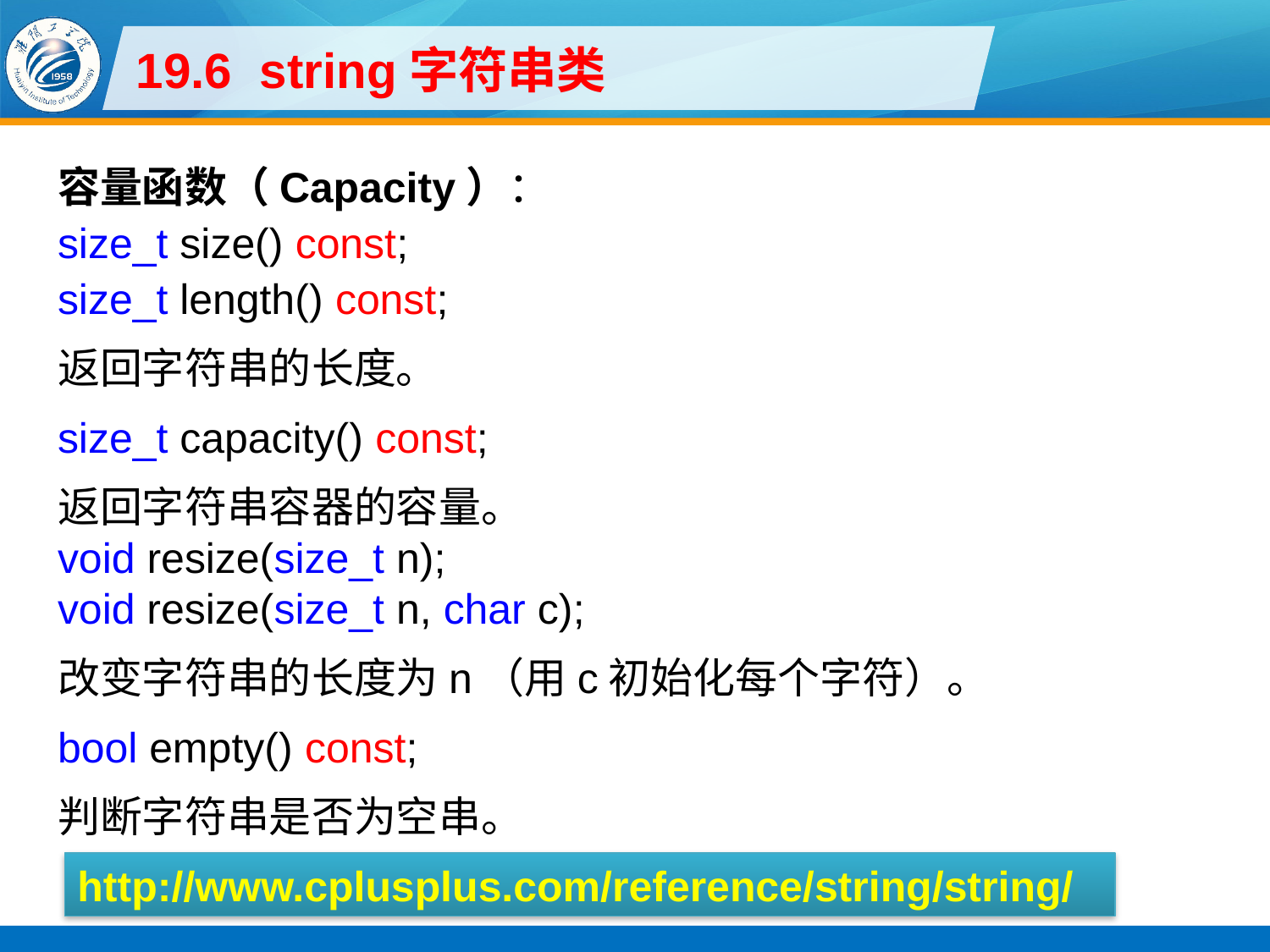

# 19.6  string字符串类
容量函数（Capacity）：
size_t size() const;
size_t length() const;
返回字符串的长度。
size_t capacity() const;
返回字符串容器的容量。
void resize(size_t n);
void resize(size_t n, char c);
改变字符串的长度为n（用c初始化每个字符）。
bool empty() const;
判断字符串是否为空串。
http://www.cplusplus.com/reference/string/string/